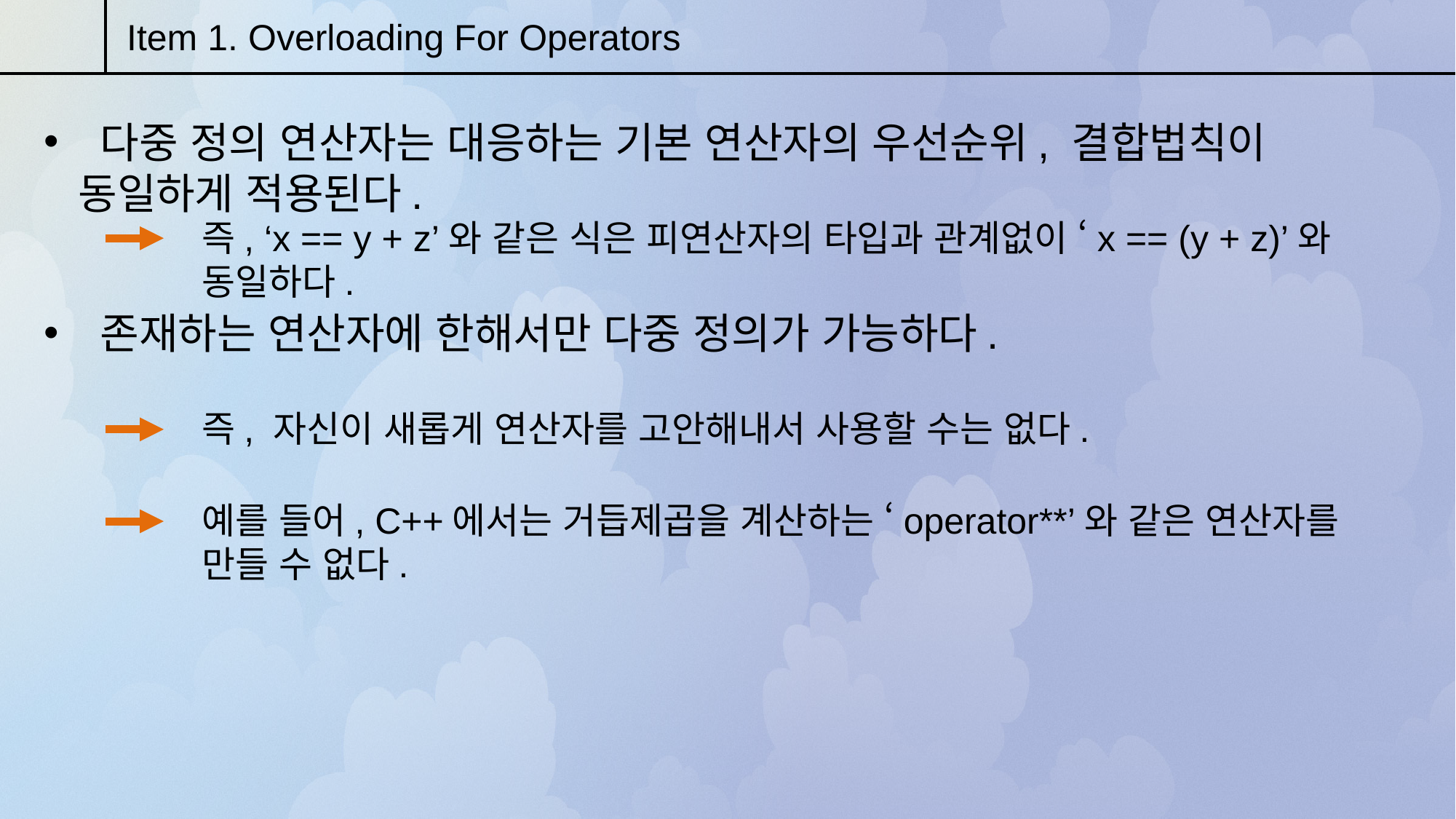

Item 1. Overloading For Operators
 다중 정의 연산자는 대응하는 기본 연산자의 우선순위, 결합법칙이 동일하게 적용된다.
즉, ‘x == y + z’와 같은 식은 피연산자의 타입과 관계없이 ‘x == (y + z)’와 동일하다.
 존재하는 연산자에 한해서만 다중 정의가 가능하다.
즉, 자신이 새롭게 연산자를 고안해내서 사용할 수는 없다.
예를 들어, C++에서는 거듭제곱을 계산하는 ‘operator**’와 같은 연산자를 만들 수 없다.